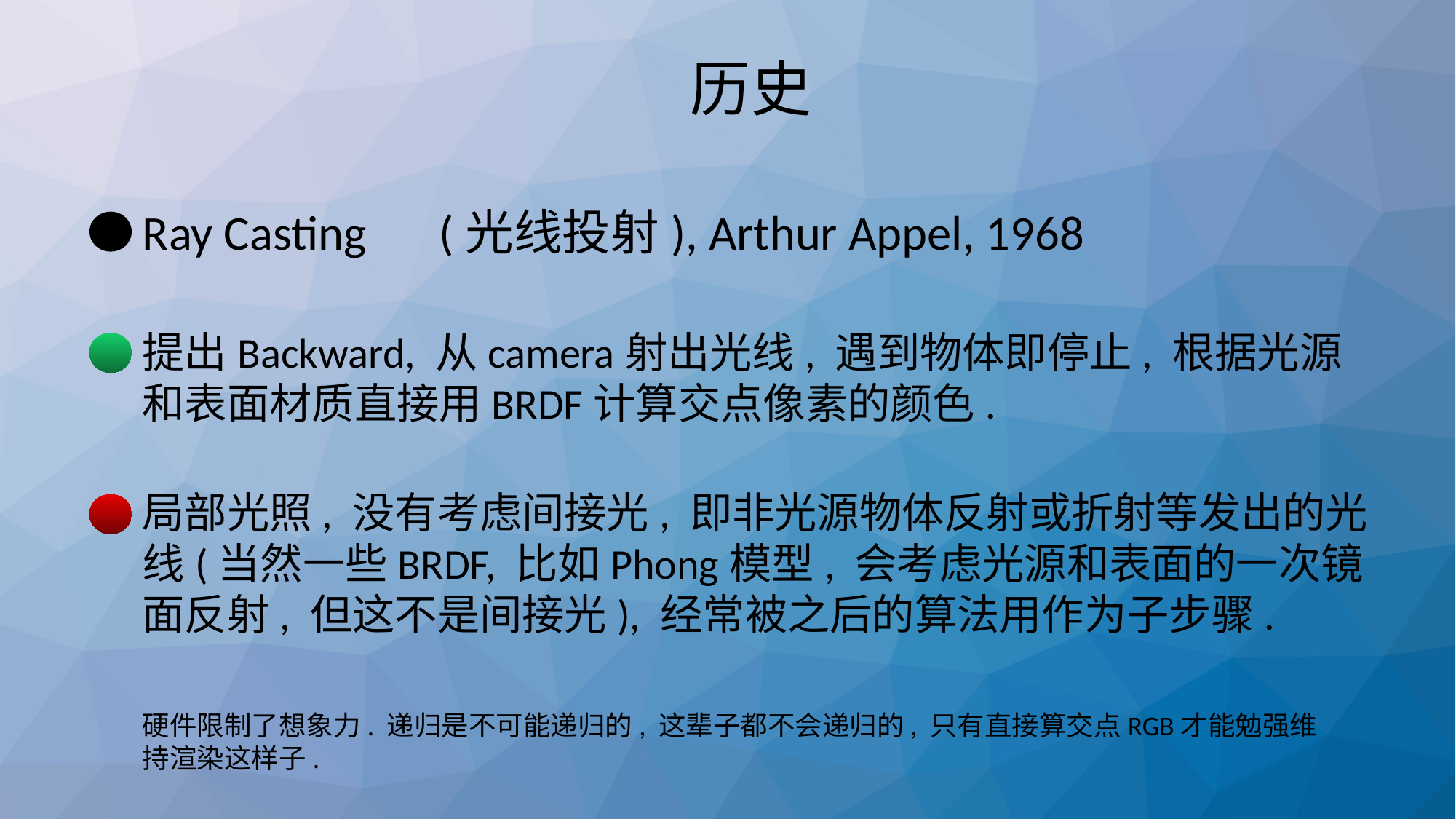

# 历史
Ray Casting　(光线投射), Arthur Appel, 1968

提出Backward, 从camera射出光线, 遇到物体即停止, 根据光源和表面材质直接用BRDF计算交点像素的颜色.

局部光照, 没有考虑间接光, 即非光源物体反射或折射等发出的光线(当然一些BRDF, 比如Phong模型, 会考虑光源和表面的一次镜面反射, 但这不是间接光), 经常被之后的算法用作为子步骤.

硬件限制了想象力. 递归是不可能递归的, 这辈子都不会递归的, 只有直接算交点RGB才能勉强维持渲染这样子.